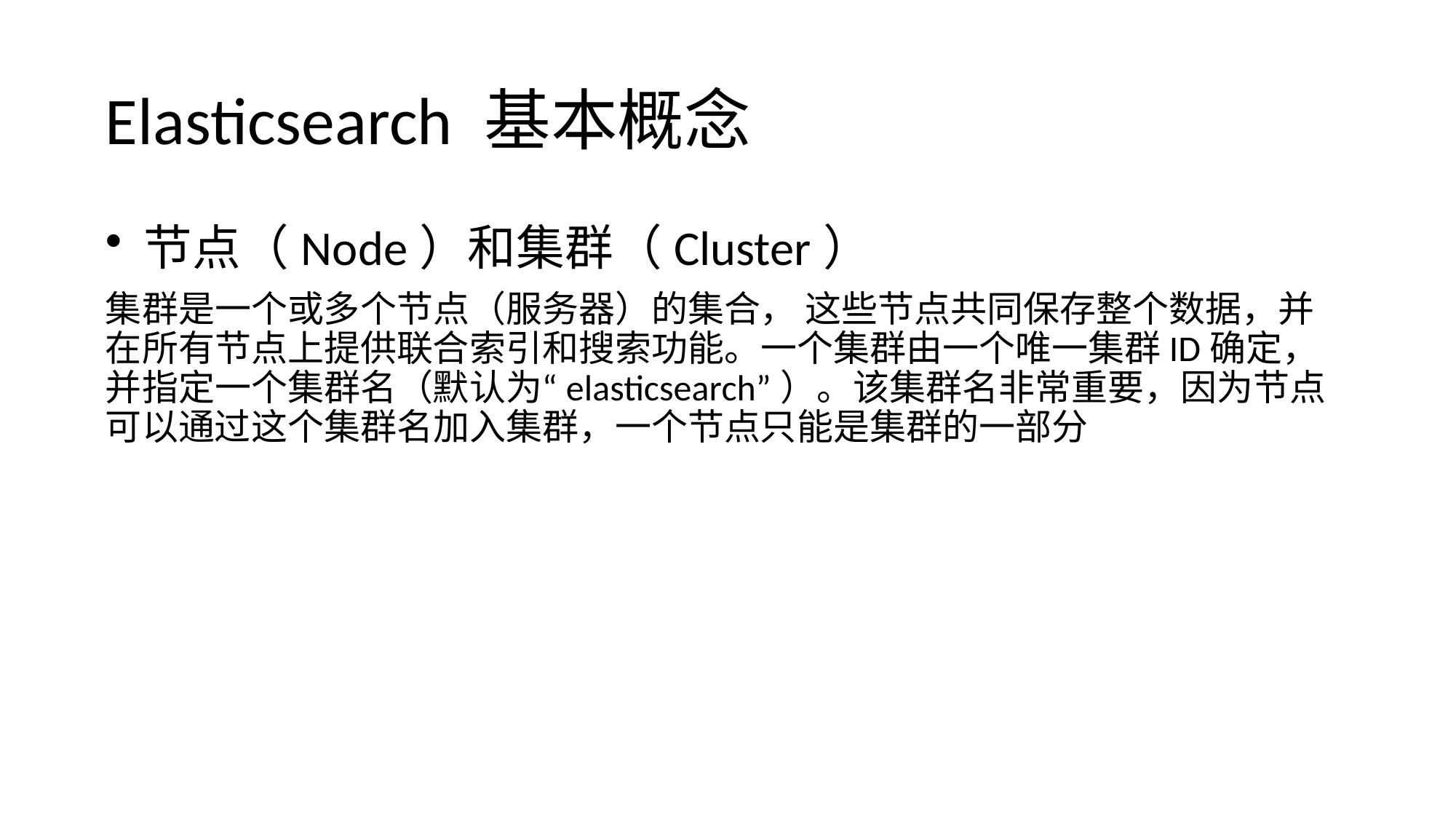

# Elasticsearch 基本概念
节点（Node）和集群（Cluster）
集群是一个或多个节点（服务器）的集合， 这些节点共同保存整个数据，并在所有节点上提供联合索引和搜索功能。一个集群由一个唯一集群ID确定，并指定一个集群名（默认为“elasticsearch”）。该集群名非常重要，因为节点可以通过这个集群名加入集群，一个节点只能是集群的一部分